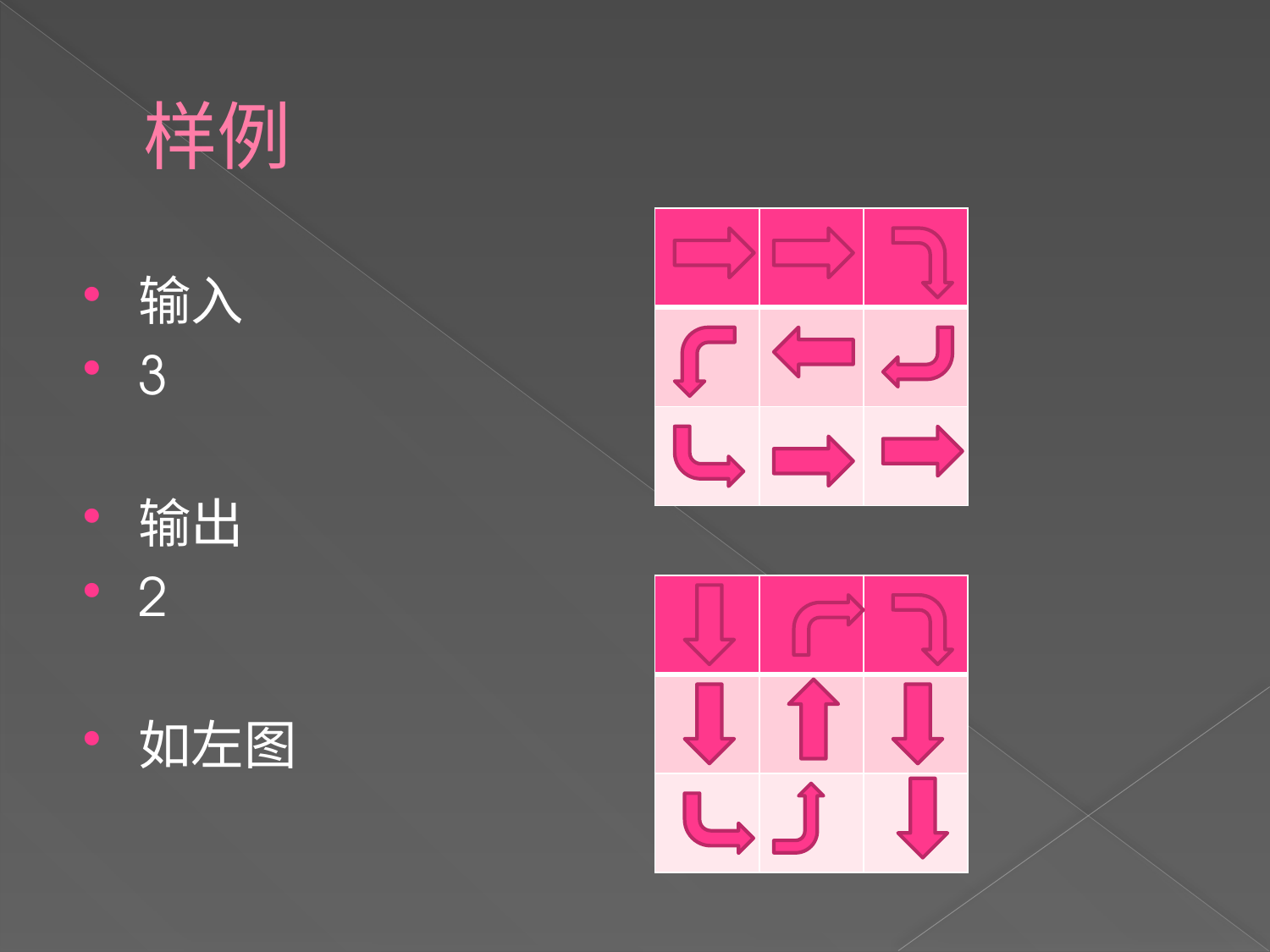

# 样例
|  |  |  |
| --- | --- | --- |
|  |  |  |
|  |  |  |

输入
3

输出
2

如左图

|  |  |  |
| --- | --- | --- |
|  |  |  |
|  |  |  |